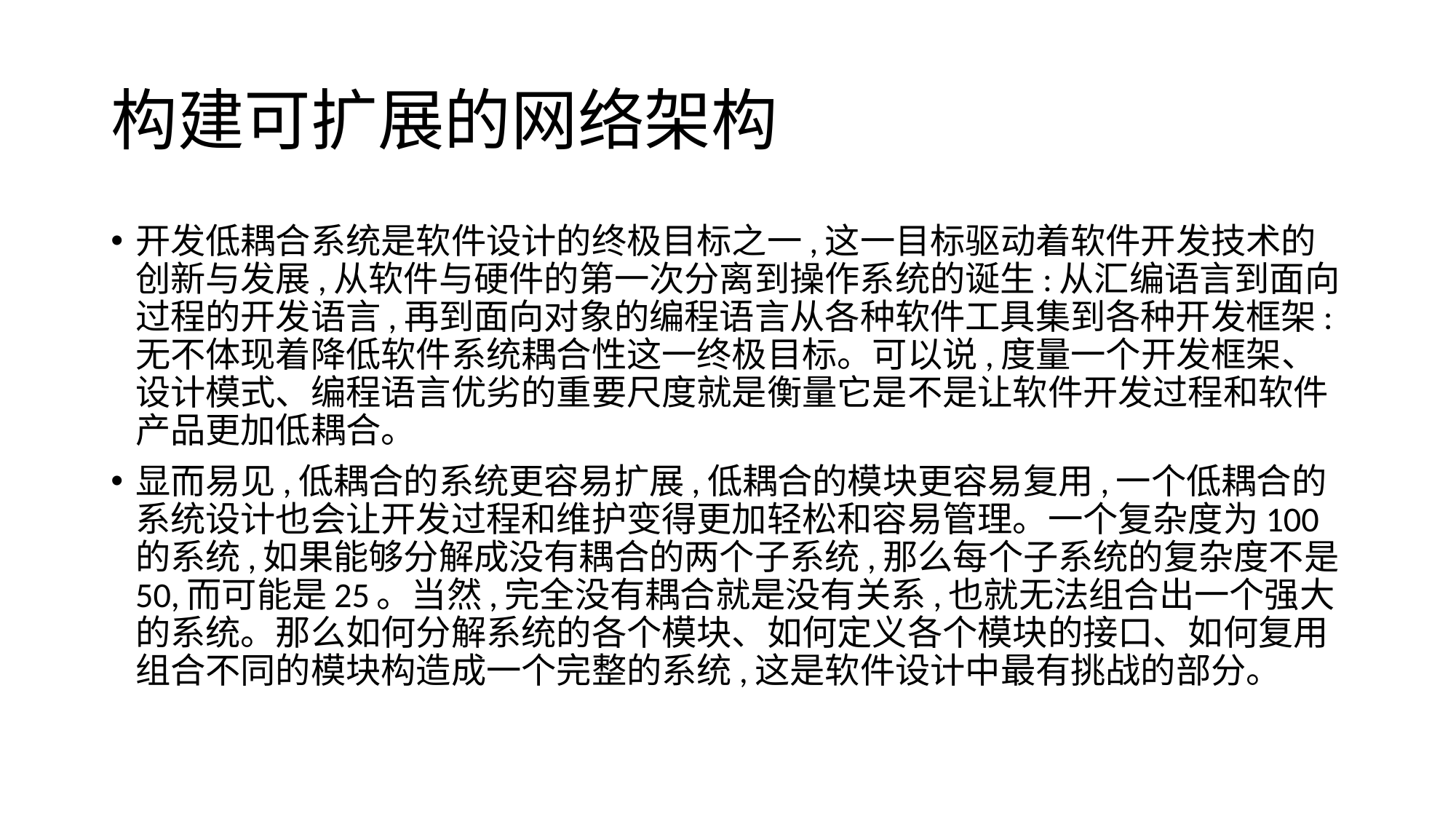

# 构建可扩展的网络架构
开发低耦合系统是软件设计的终极目标之一,这一目标驱动着软件开发技术的创新与发展,从软件与硬件的第一次分离到操作系统的诞生:从汇编语言到面向过程的开发语言,再到面向对象的编程语言从各种软件工具集到各种开发框架:无不体现着降低软件系统耦合性这一终极目标。可以说,度量一个开发框架、设计模式、编程语言优劣的重要尺度就是衡量它是不是让软件开发过程和软件产品更加低耦合。
显而易见,低耦合的系统更容易扩展,低耦合的模块更容易复用,一个低耦合的系统设计也会让开发过程和维护变得更加轻松和容易管理。一个复杂度为100的系统,如果能够分解成没有耦合的两个子系统,那么每个子系统的复杂度不是50,而可能是25。当然,完全没有耦合就是没有关系,也就无法组合出一个强大的系统。那么如何分解系统的各个模块、如何定义各个模块的接口、如何复用组合不同的模块构造成一个完整的系统,这是软件设计中最有挑战的部分。